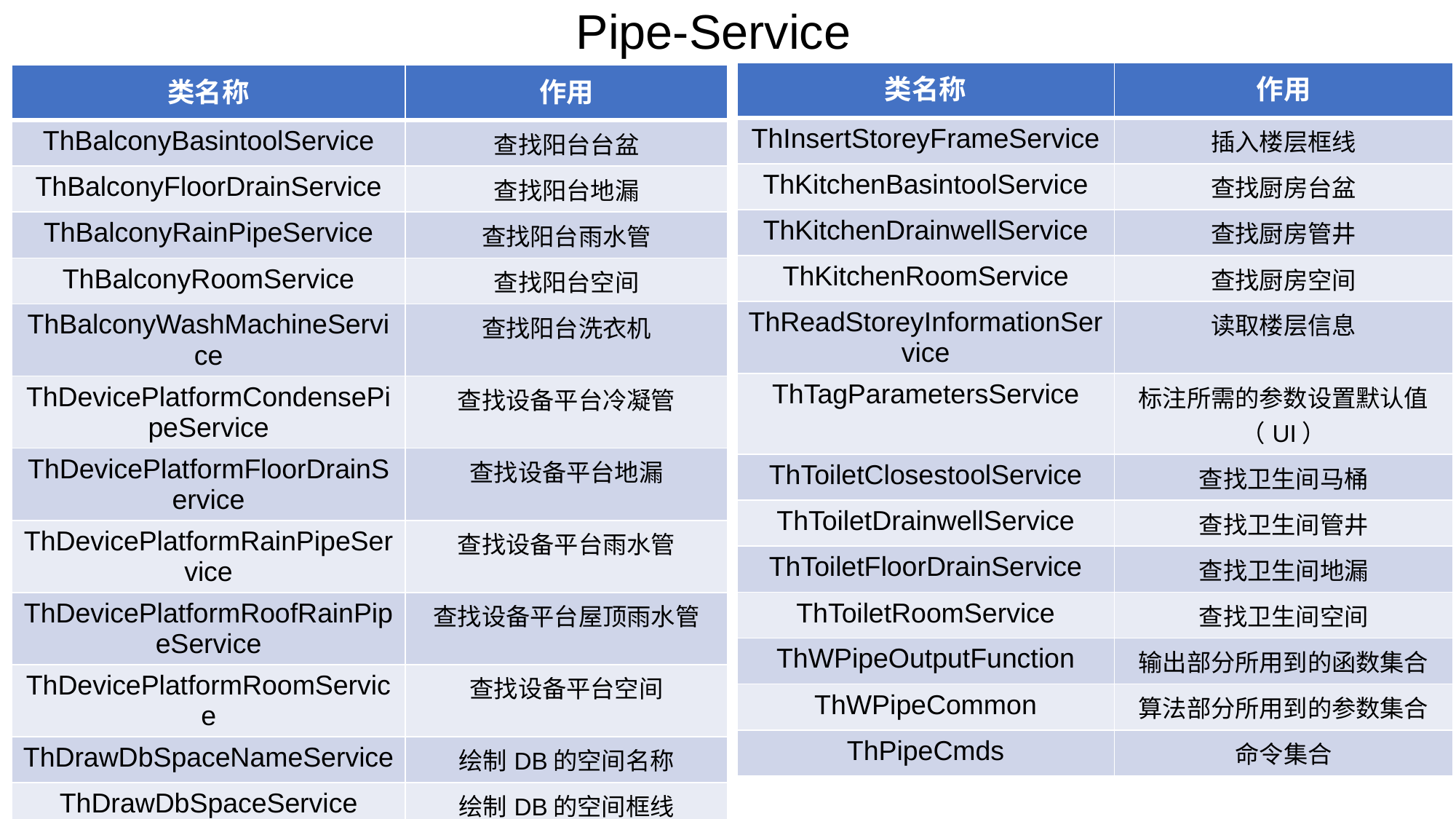

# Pipe-Service
| 类名称 | 作用 |
| --- | --- |
| ThInsertStoreyFrameService | 插入楼层框线 |
| ThKitchenBasintoolService | 查找厨房台盆 |
| ThKitchenDrainwellService | 查找厨房管井 |
| ThKitchenRoomService | 查找厨房空间 |
| ThReadStoreyInformationService | 读取楼层信息 |
| ThTagParametersService | 标注所需的参数设置默认值（UI） |
| ThToiletClosestoolService | 查找卫生间马桶 |
| ThToiletDrainwellService | 查找卫生间管井 |
| ThToiletFloorDrainService | 查找卫生间地漏 |
| ThToiletRoomService | 查找卫生间空间 |
| ThWPipeOutputFunction | 输出部分所用到的函数集合 |
| ThWPipeCommon | 算法部分所用到的参数集合 |
| ThPipeCmds | 命令集合 |
| 类名称 | 作用 |
| --- | --- |
| ThBalconyBasintoolService | 查找阳台台盆 |
| ThBalconyFloorDrainService | 查找阳台地漏 |
| ThBalconyRainPipeService | 查找阳台雨水管 |
| ThBalconyRoomService | 查找阳台空间 |
| ThBalconyWashMachineService | 查找阳台洗衣机 |
| ThDevicePlatformCondensePipeService | 查找设备平台冷凝管 |
| ThDevicePlatformFloorDrainService | 查找设备平台地漏 |
| ThDevicePlatformRainPipeService | 查找设备平台雨水管 |
| ThDevicePlatformRoofRainPipeService | 查找设备平台屋顶雨水管 |
| ThDevicePlatformRoomService | 查找设备平台空间 |
| ThDrawDbSpaceNameService | 绘制DB的空间名称 |
| ThDrawDbSpaceService | 绘制DB的空间框线 |
| ThExtractDbSpaceService | 提取DB的空间框线 |